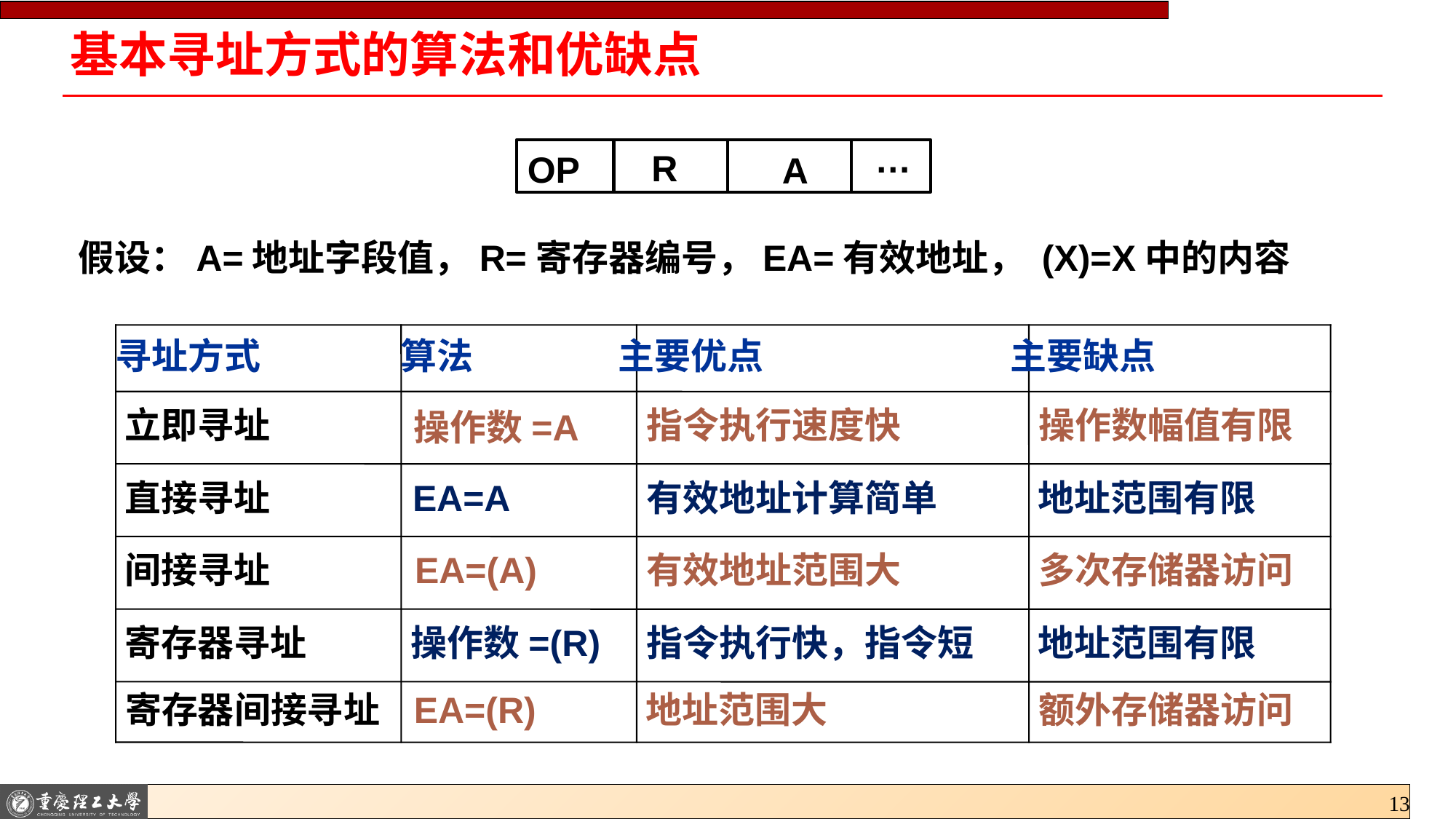

# 基本寻址方式的算法和优缺点

假设：A=地址字段值，R=寄存器编号，EA=有效地址， (X)=X中的内容

…

R
OP
A

寻址
方式
算法
主要优点
主要缺点

立即寻址
指令执行速度快
操作数幅值有限
操作数=A

直接寻址
EA=A
有效地址计算简单
地址范围有限

间接寻址
EA=(A)
有效地址范围大
多次存储器访问

寄存器寻址
操作数=(R)
指令执行快，指令短
地址范围有限

寄存器间接寻址
EA=(R)
地址范围大
额外存储器访问